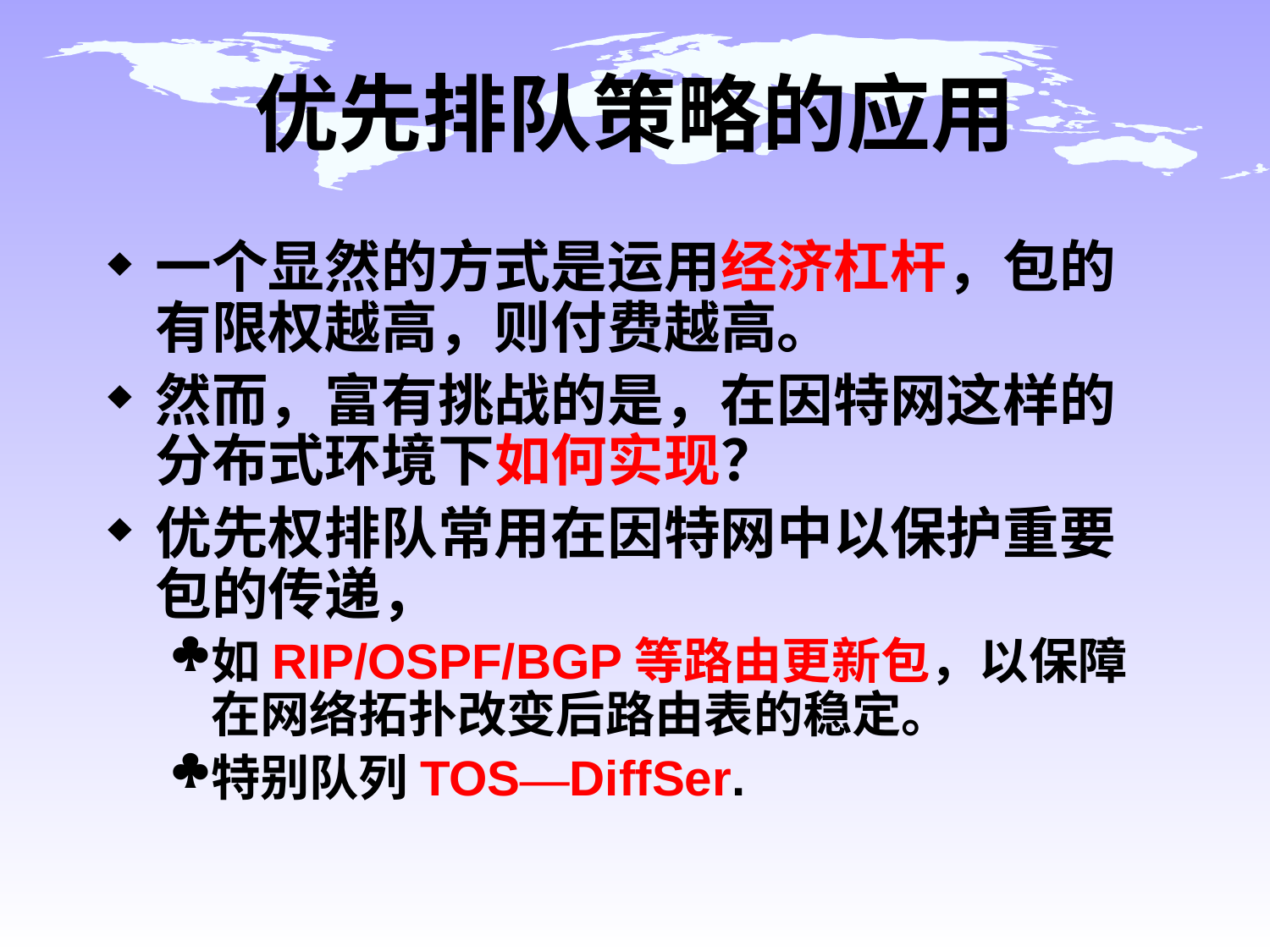

# 优先排队策略的应用
一个显然的方式是运用经济杠杆，包的有限权越高，则付费越高。
然而，富有挑战的是，在因特网这样的分布式环境下如何实现？
优先权排队常用在因特网中以保护重要包的传递，
如RIP/OSPF/BGP等路由更新包，以保障在网络拓扑改变后路由表的稳定。
特别队列TOS—DiffSer.